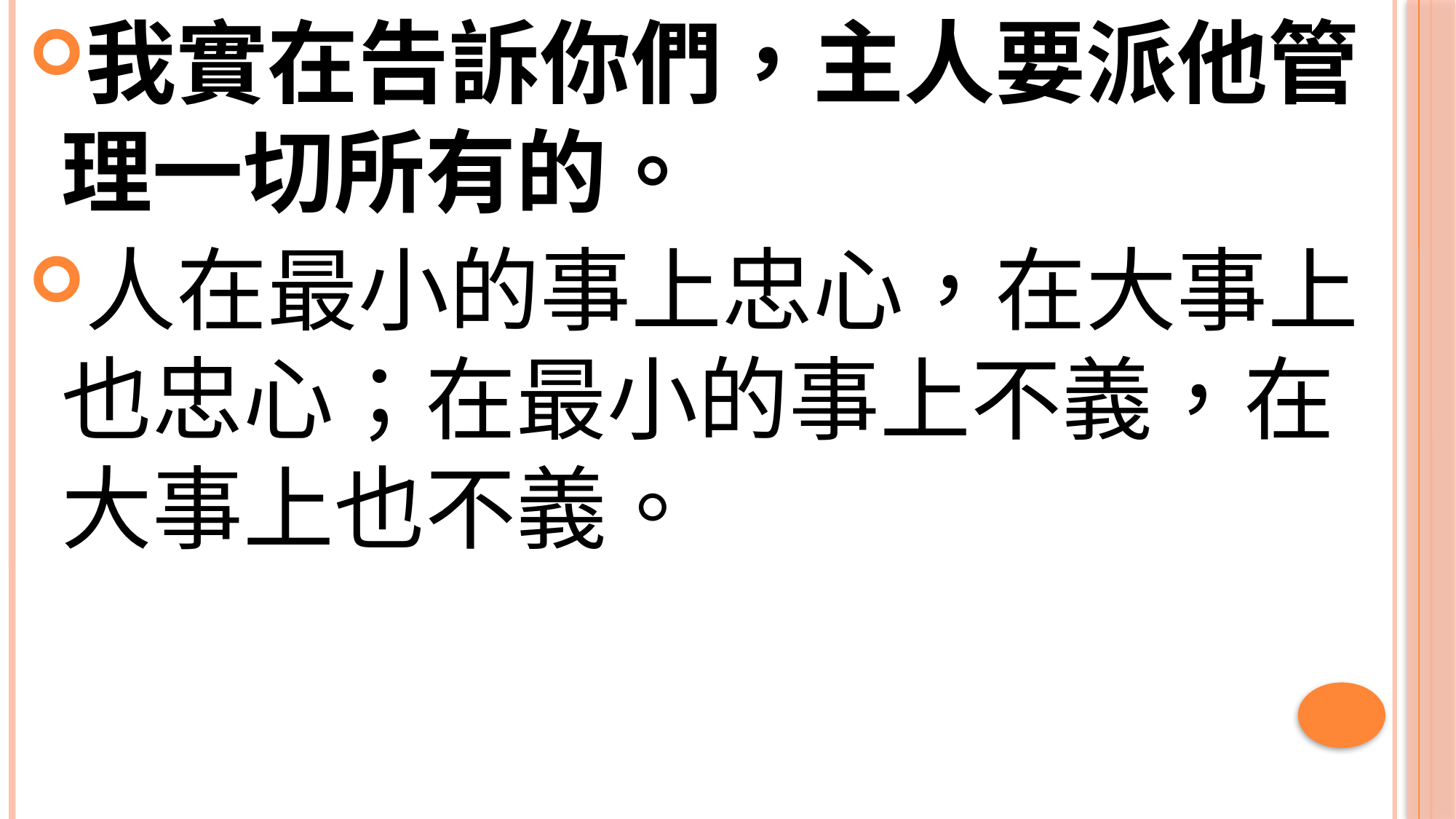

我實在告訴你們，主人要派他管理一切所有的。
人在最小的事上忠心，在大事上也忠心；在最小的事上不義，在大事上也不義。